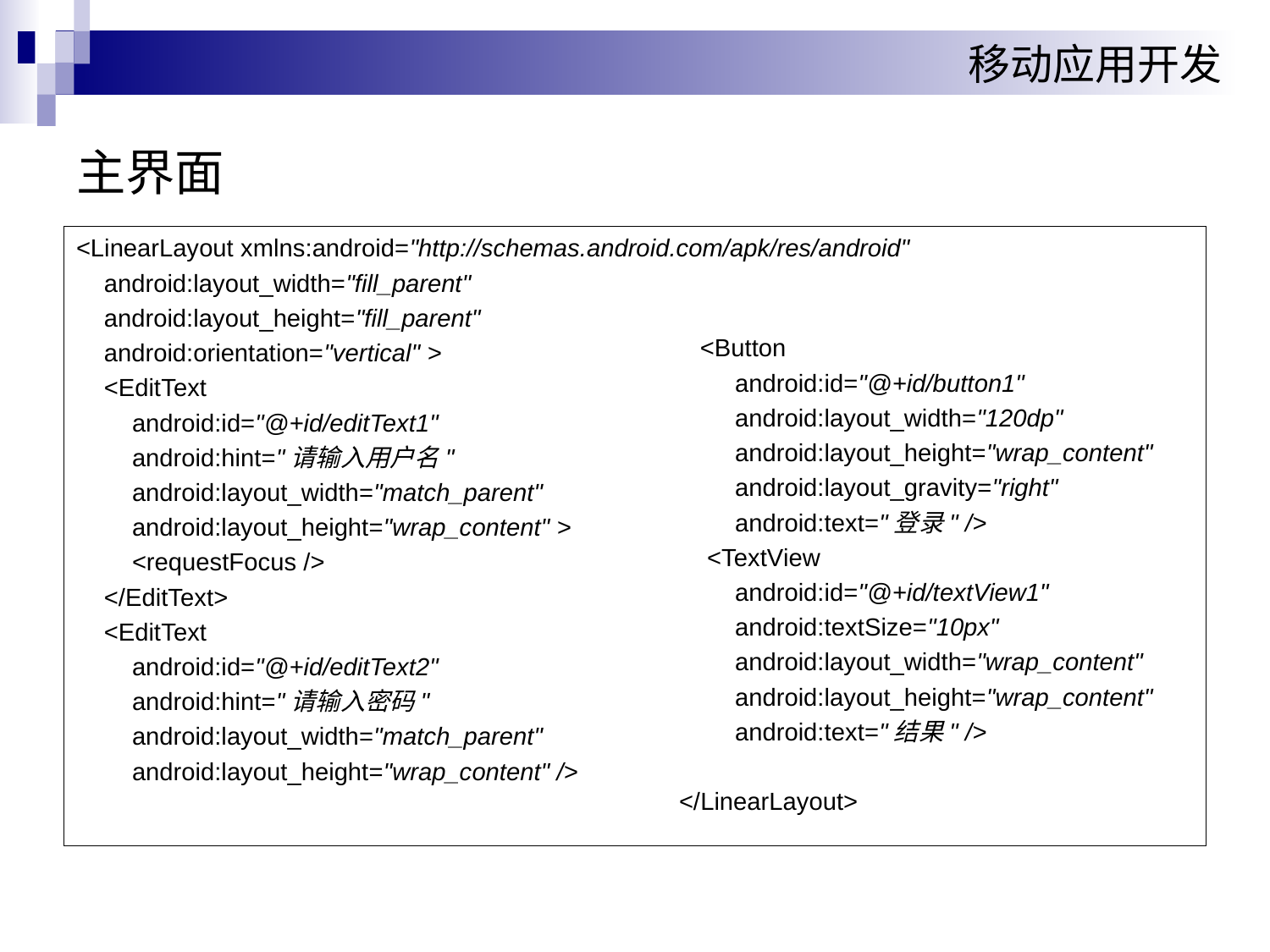

# 主界面
<LinearLayout xmlns:android="http://schemas.android.com/apk/res/android"
    android:layout_width="fill_parent"
    android:layout_height="fill_parent"
    android:orientation="vertical" >
    <EditText
        android:id="@+id/editText1"
        android:hint="请输入用户名"
        android:layout_width="match_parent"
        android:layout_height="wrap_content" >
        <requestFocus />
    </EditText>
    <EditText
        android:id="@+id/editText2"
        android:hint="请输入密码"
        android:layout_width="match_parent"
        android:layout_height="wrap_content" />
   <Button
        android:id="@+id/button1"
        android:layout_width="120dp"
        android:layout_height="wrap_content"
        android:layout_gravity="right"
        android:text="登录" />
    <TextView
        android:id="@+id/textView1"
        android:textSize="10px"
        android:layout_width="wrap_content"
        android:layout_height="wrap_content"
        android:text="结果" />

</LinearLayout>